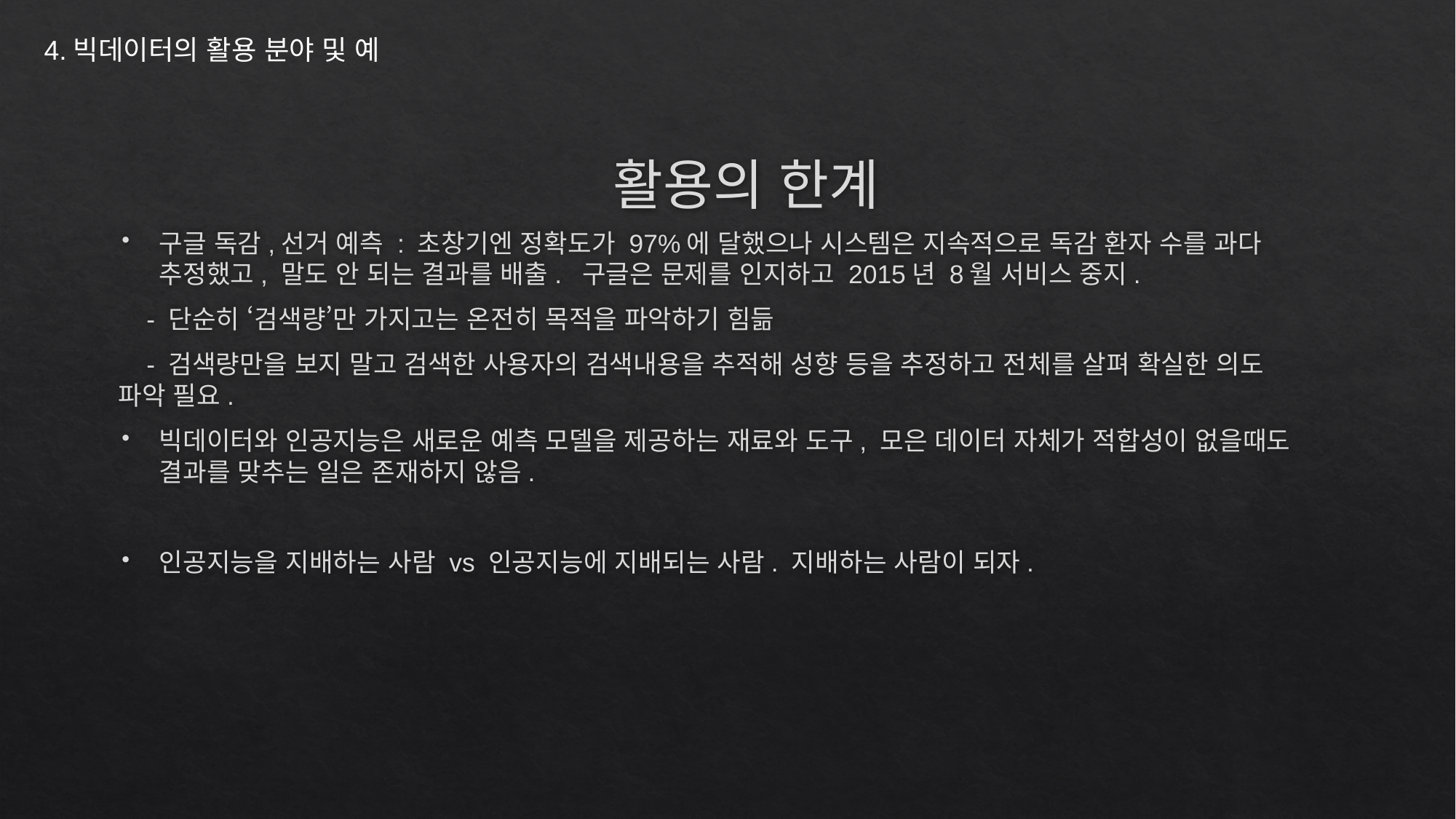

4.빅데이터의 활용 분야 및 예
# 활용의 한계
구글 독감,선거 예측 : 초창기엔 정확도가 97%에 달했으나 시스템은 지속적으로 독감 환자 수를 과다 추정했고, 말도 안 되는 결과를 배출.  구글은 문제를 인지하고 2015년 8월 서비스 중지.
    - 단순히 ‘검색량’만 가지고는 온전히 목적을 파악하기 힘듦
    - 검색량만을 보지 말고 검색한 사용자의 검색내용을 추적해 성향 등을 추정하고 전체를 살펴 확실한 의도 파악 필요.
빅데이터와 인공지능은 새로운 예측 모델을 제공하는 재료와 도구, 모은 데이터 자체가 적합성이 없을때도 결과를 맞추는 일은 존재하지 않음.

인공지능을 지배하는 사람 vs 인공지능에 지배되는 사람. 지배하는 사람이 되자.